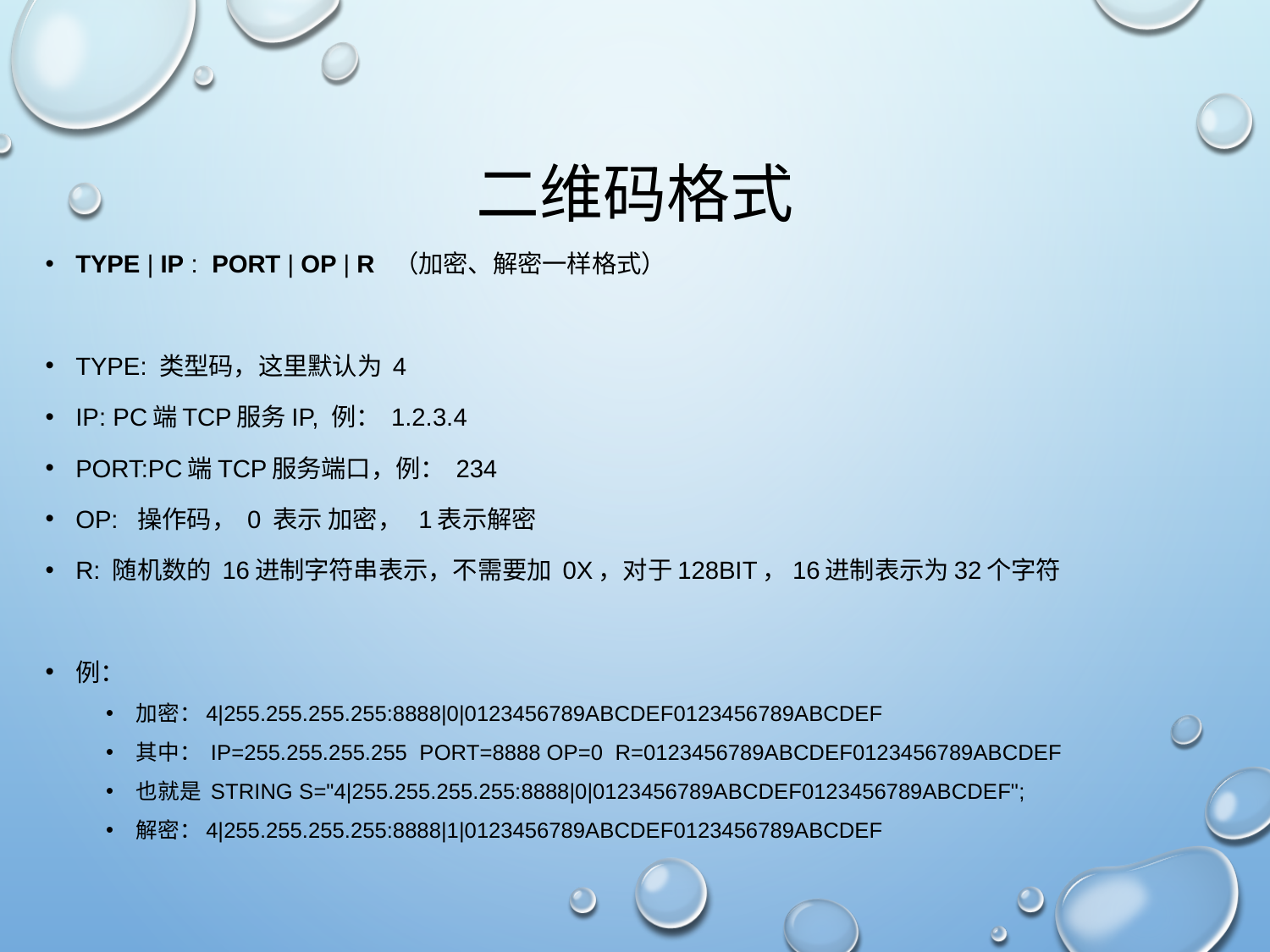

# 二维码格式
type | ip :  port | op | R  （加密、解密一样格式）

type: 类型码，这里默认为 4
ip: PC端TCP服务IP, 例： 1.2.3.4
port:PC端TCP服务端口，例： 234
op:  操作码， 0 表示 加密，  1表示解密
R: 随机数的 16进制字符串表示，不需要加 0x，对于128bit，16进制表示为32个字符

例：
加密：4|255.255.255.255:8888|0|0123456789ABCDEF0123456789ABCDEF
其中： ip=255.255.255.255  port=8888 op=0  R=0123456789ABCDEF0123456789ABCDEF
也就是 String s="4|255.255.255.255:8888|0|0123456789ABCDEF0123456789ABCDEF";
解密：4|255.255.255.255:8888|1|0123456789ABCDEF0123456789ABCDEF